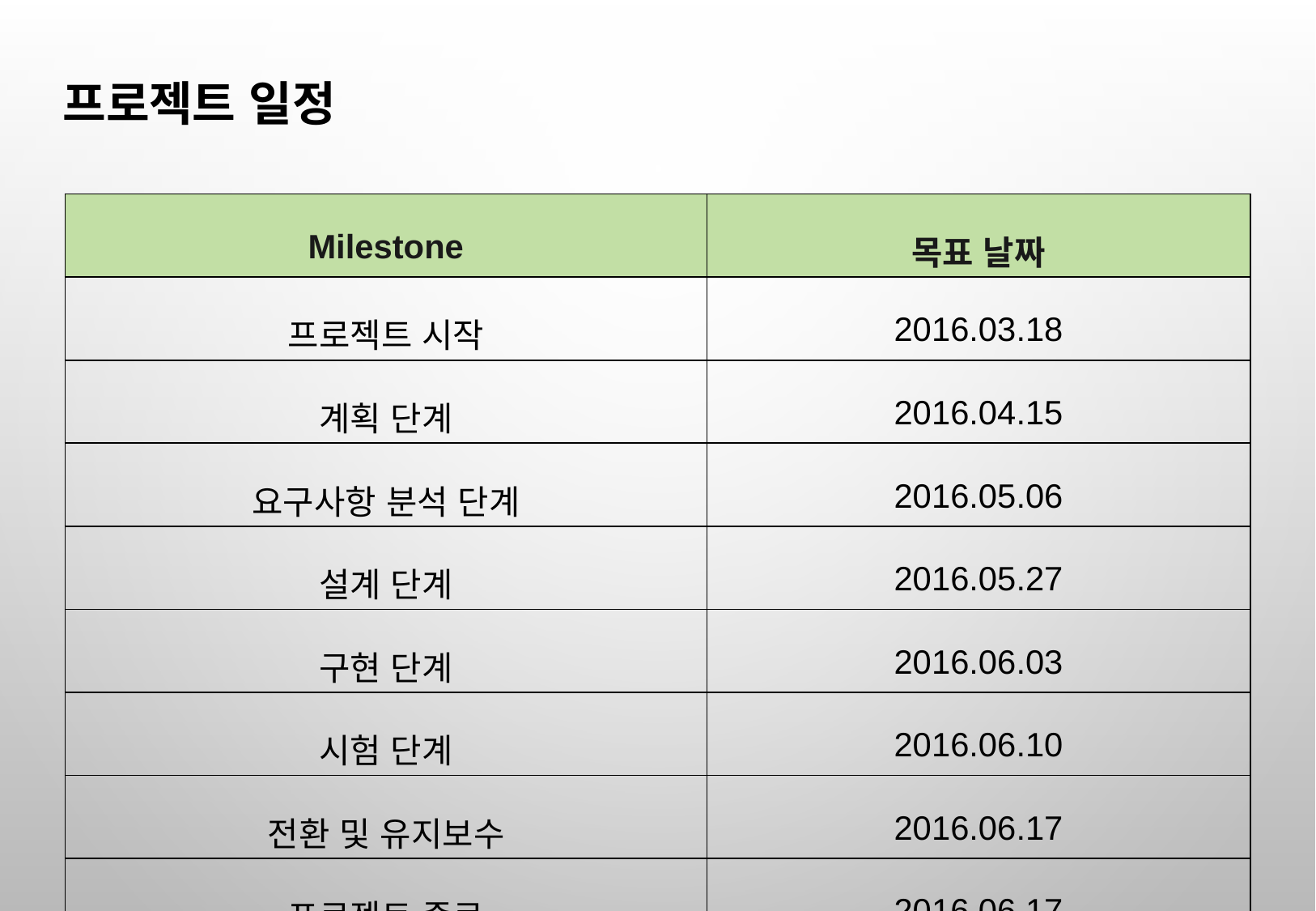

프로젝트 일정
| Milestone | 목표 날짜 |
| --- | --- |
| 프로젝트 시작 | 2016.03.18 |
| 계획 단계 | 2016.04.15 |
| 요구사항 분석 단계 | 2016.05.06 |
| 설계 단계 | 2016.05.27 |
| 구현 단계 | 2016.06.03 |
| 시험 단계 | 2016.06.10 |
| 전환 및 유지보수 | 2016.06.17 |
| 프로젝트 종료 | 2016.06.17 |
20